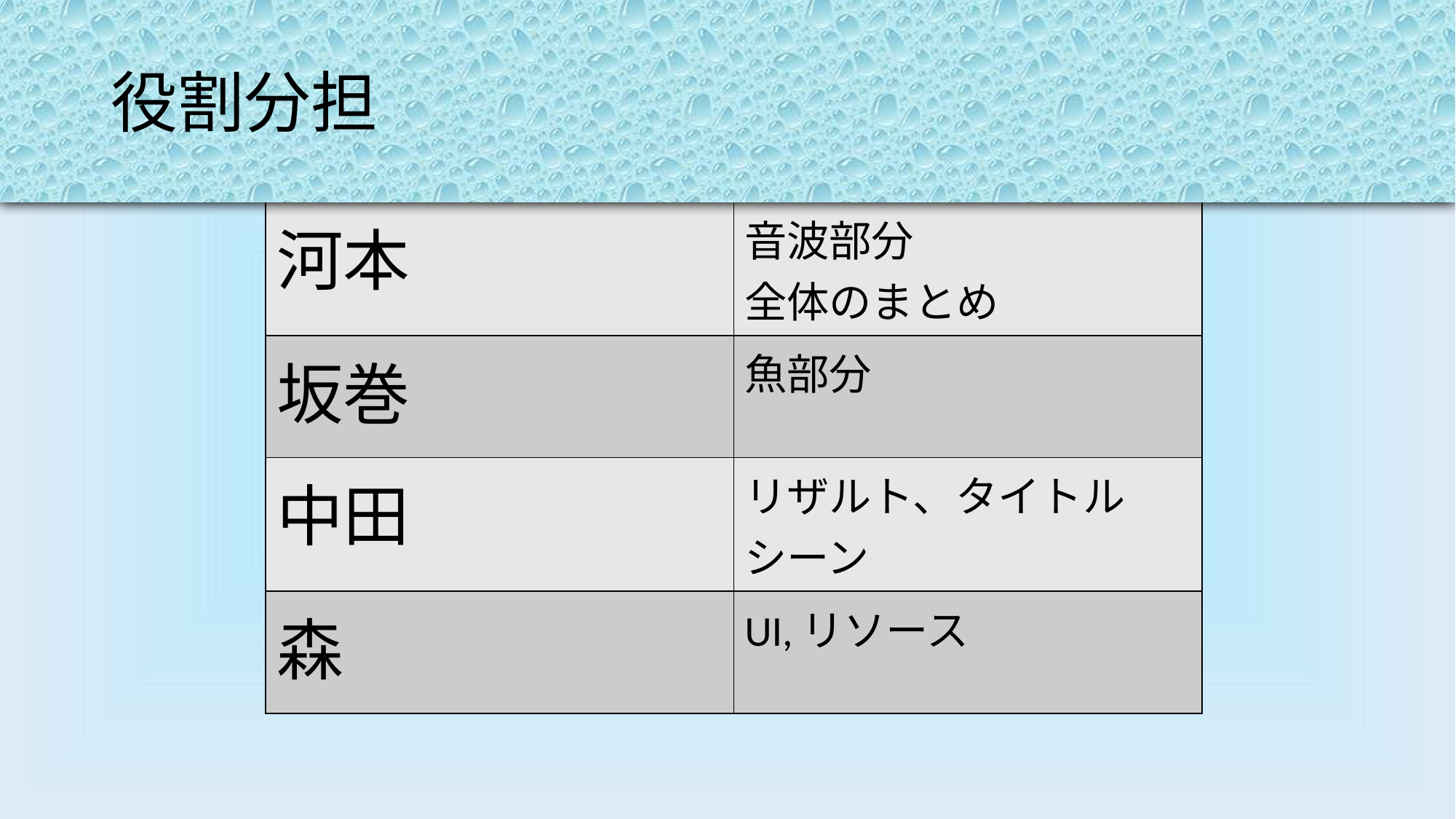

役割分担
#
| 河本 | 音波部分 全体のまとめ |
| --- | --- |
| 坂巻 | 魚部分 |
| 中田 | リザルト、タイトルシーン |
| 森 | UI,リソース |